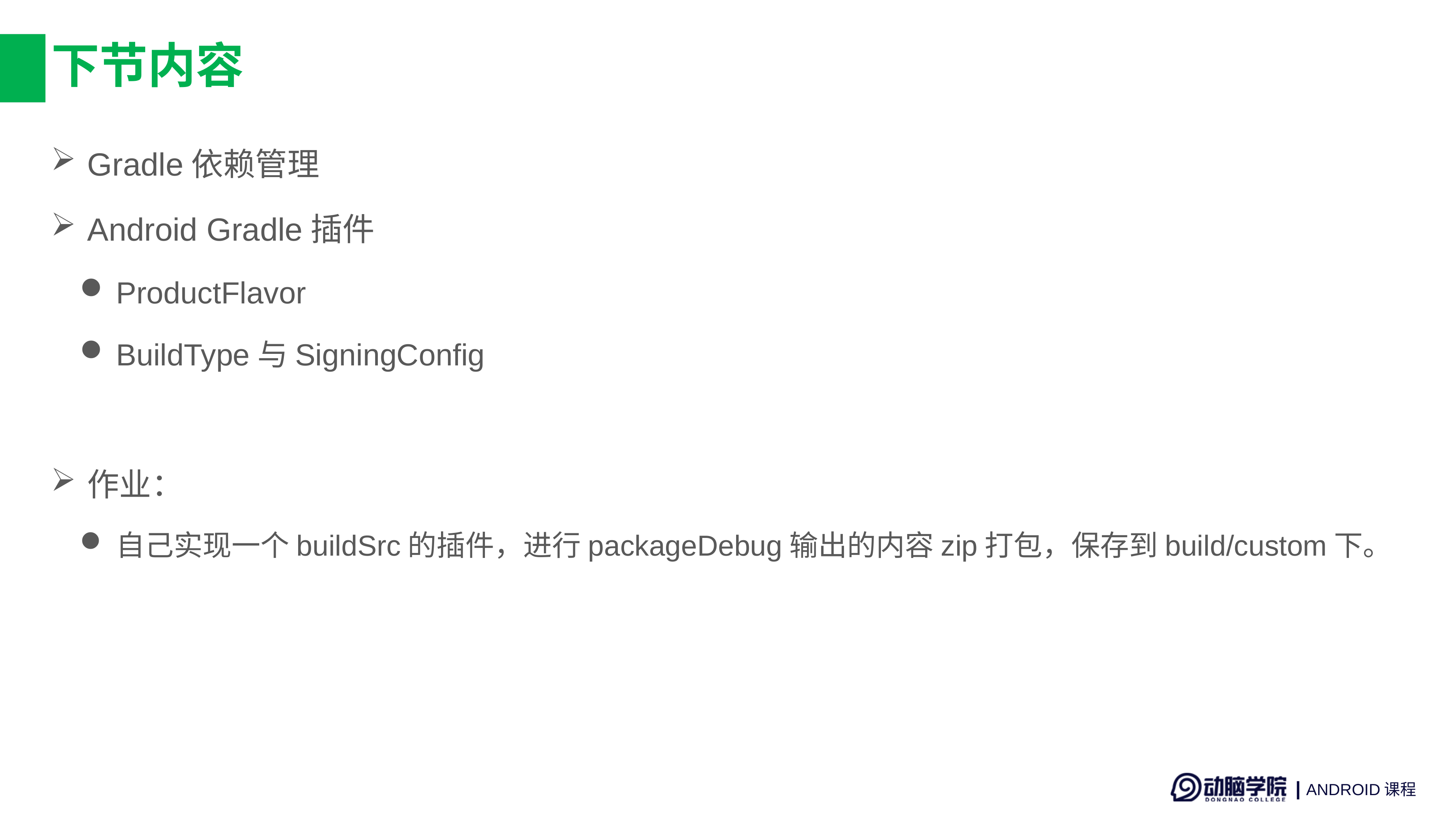

# 下节内容
Gradle依赖管理
Android Gradle插件
ProductFlavor
BuildType与SigningConfig

作业：
自己实现一个buildSrc的插件，进行packageDebug输出的内容zip打包，保存到build/custom下。